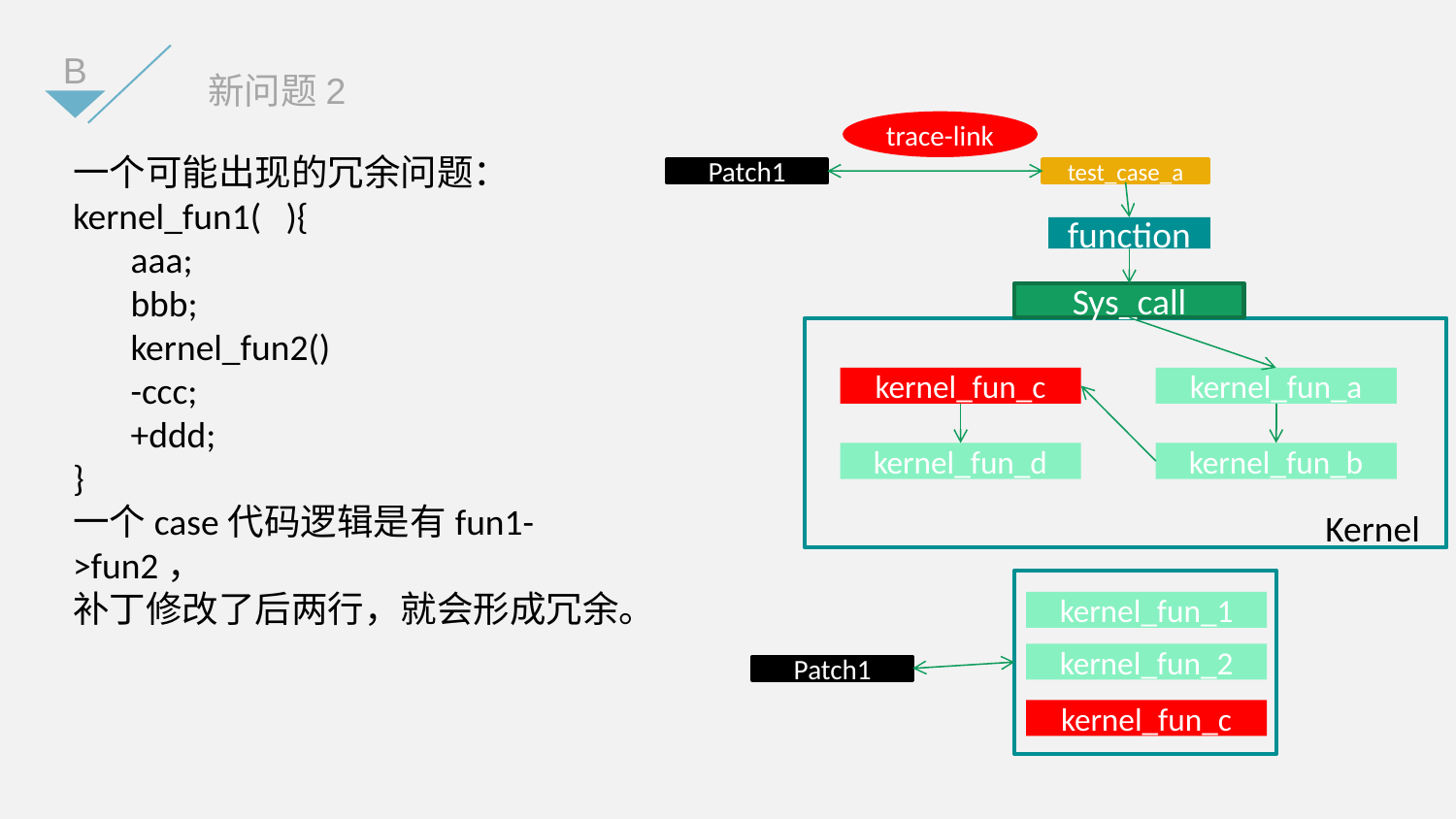

B

新问题2
trace-link
test_case_a
Patch1
function
Sys_call

kernel_fun_c
kernel_fun_a
kernel_fun_d
kernel_fun_b
Kernel
一个可能出现的冗余问题：
kernel_fun1(   ){
       aaa;
       bbb;
       kernel_fun2()
       -ccc;
       +ddd;
}
一个case代码逻辑是有fun1->fun2，
补丁修改了后两行，就会形成冗余。

kernel_fun_1
kernel_fun_2
Patch1
kernel_fun_c